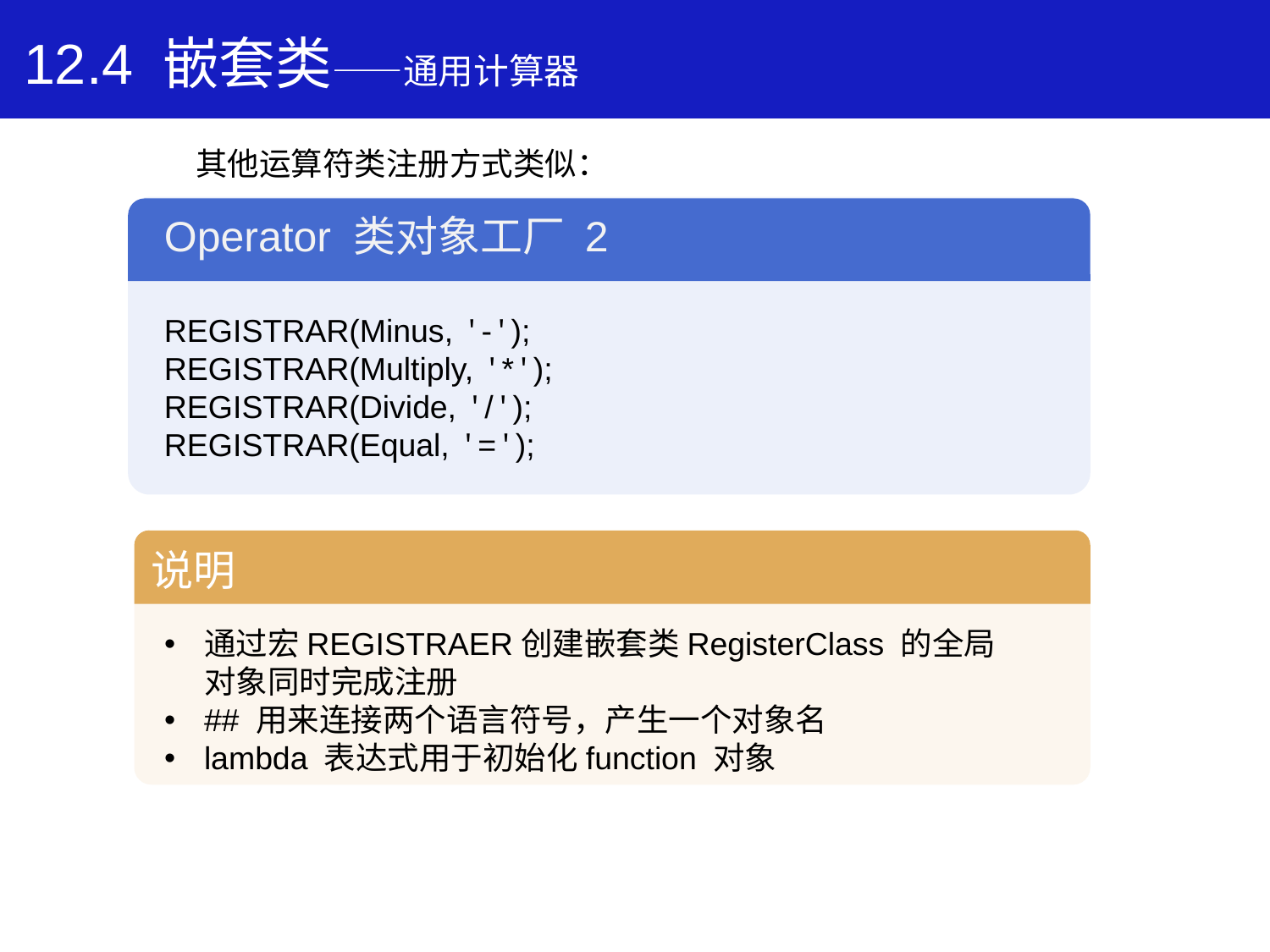

12.4 嵌套类——通用计算器
	其他运算符类注册方式类似：

Operator 类对象工厂 2
REGISTRAR(Minus, '-');
REGISTRAR(Multiply, '*');
REGISTRAR(Divide, '/');
REGISTRAR(Equal, '=');
说明

通过宏REGISTRAER创建嵌套类RegisterClass 的全局对象同时完成注册
## 用来连接两个语言符号，产生一个对象名
lambda 表达式用于初始化function 对象